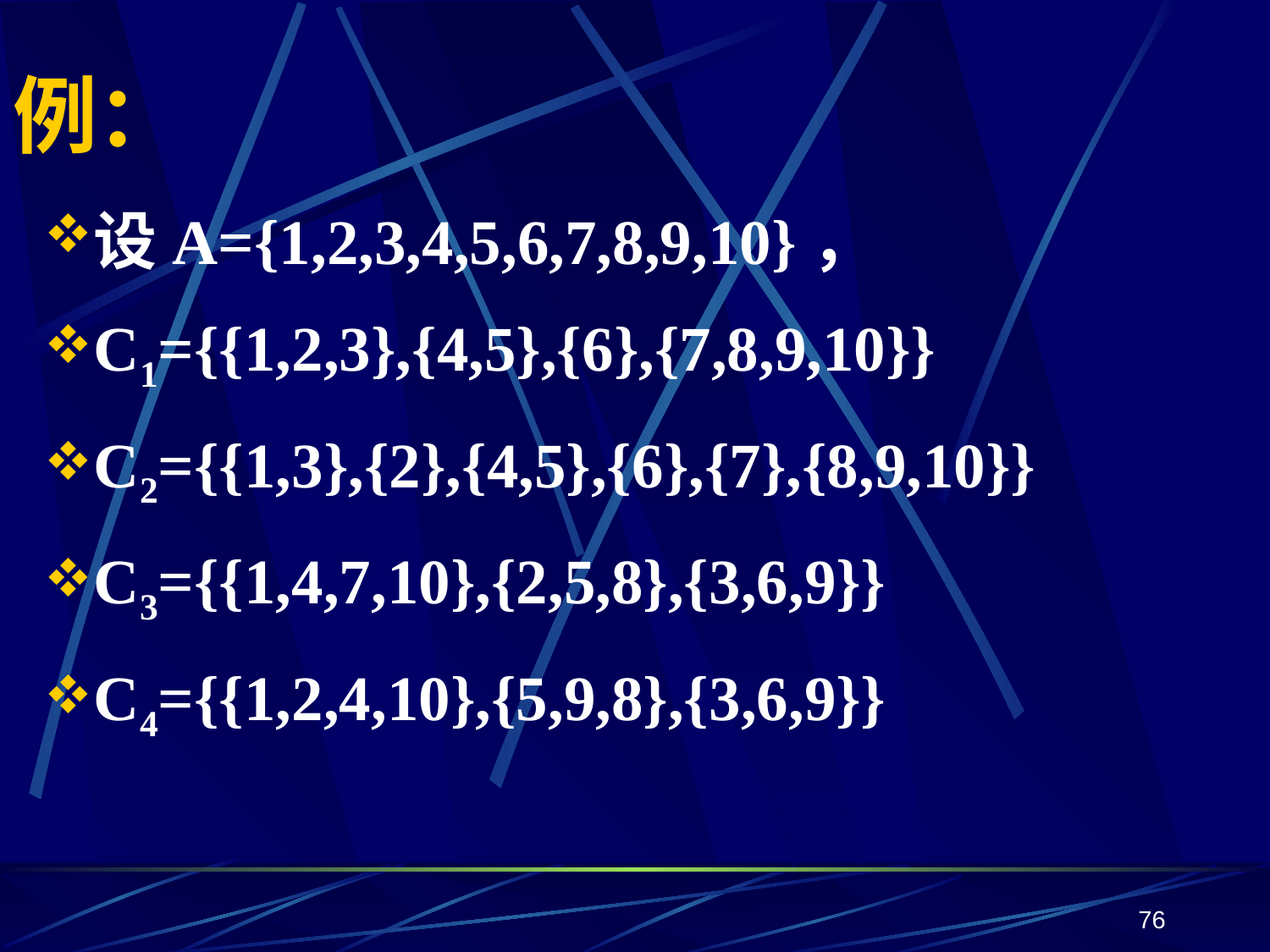

# 例：
设A={1,2,3,4,5,6,7,8,9,10}，
C1={{1,2,3},{4,5},{6},{7,8,9,10}}
C2={{1,3},{2},{4,5},{6},{7},{8,9,10}}
C3={{1,4,7,10},{2,5,8},{3,6,9}}
C4={{1,2,4,10},{5,9,8},{3,6,9}}

76